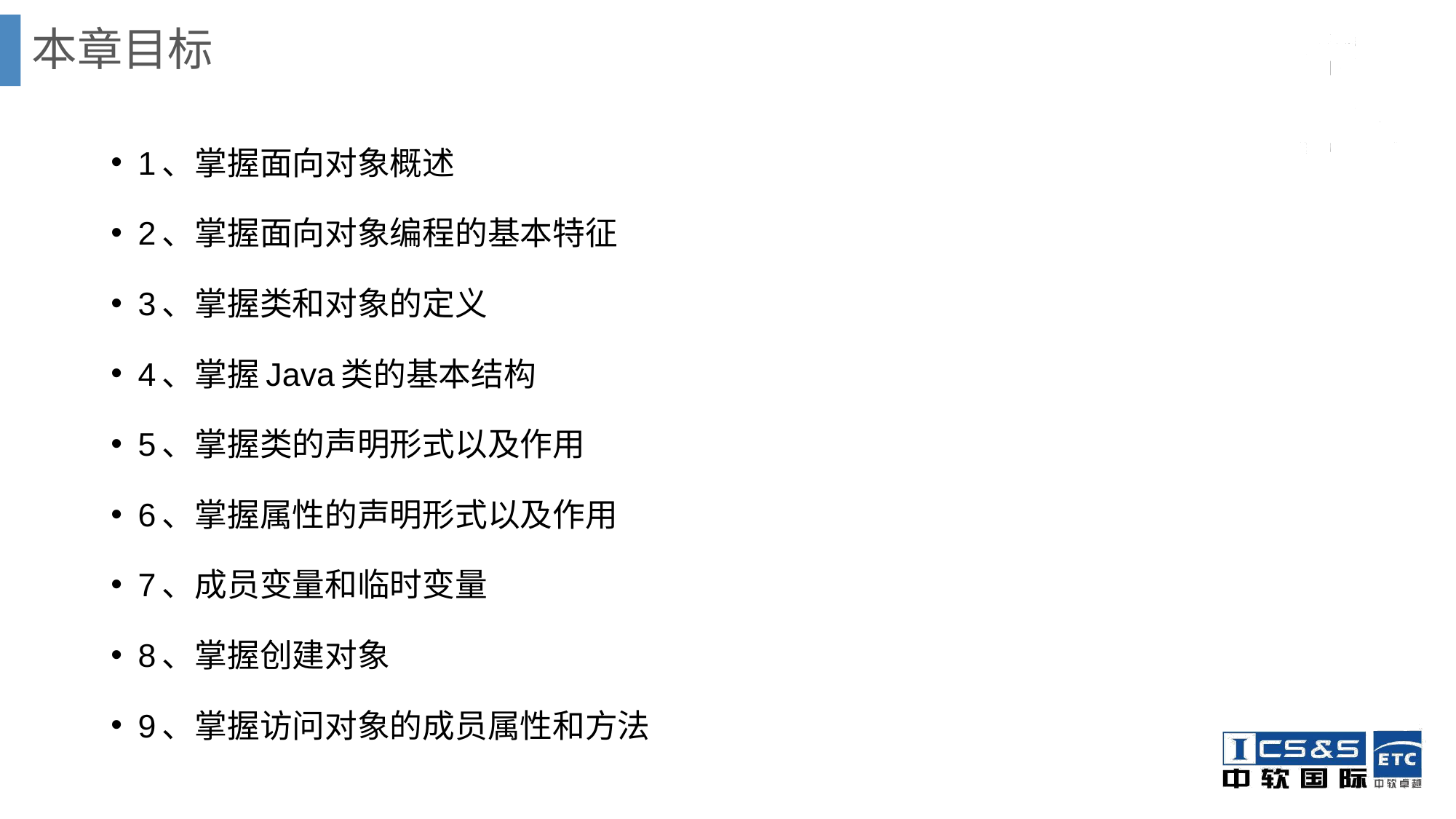

# 本章目标
1、掌握面向对象概述
2、掌握面向对象编程的基本特征
3、掌握类和对象的定义
4、掌握Java类的基本结构
5、掌握类的声明形式以及作用
6、掌握属性的声明形式以及作用
7、成员变量和临时变量
8、掌握创建对象
9、掌握访问对象的成员属性和方法